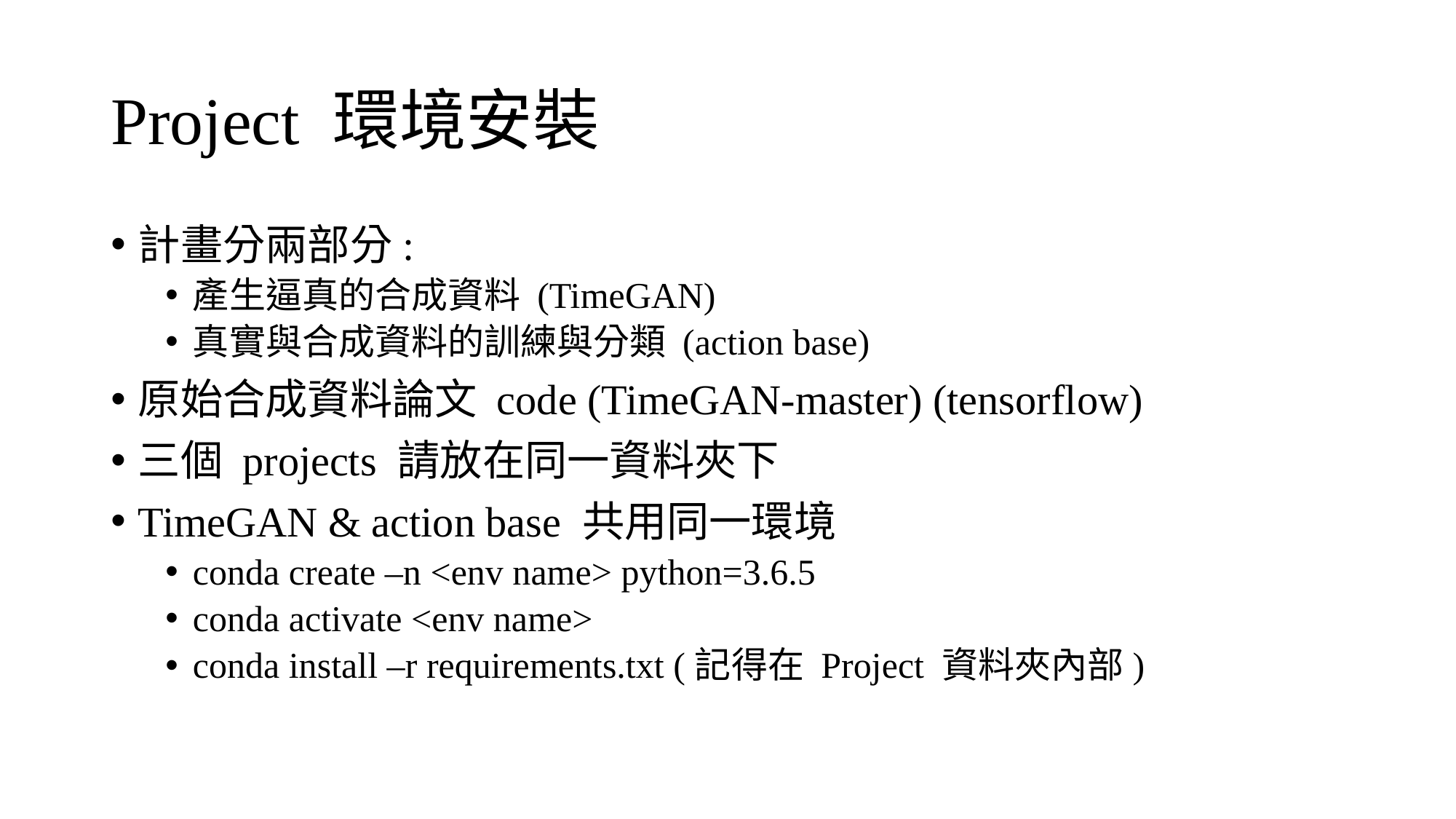

# Project 環境安裝
計畫分兩部分:
產生逼真的合成資料 (TimeGAN)
真實與合成資料的訓練與分類 (action base)
原始合成資料論文 code (TimeGAN-master) (tensorflow)
三個 projects 請放在同一資料夾下
TimeGAN & action base 共用同一環境
conda create –n <env name> python=3.6.5
conda activate <env name>
conda install –r requirements.txt (記得在 Project 資料夾內部)